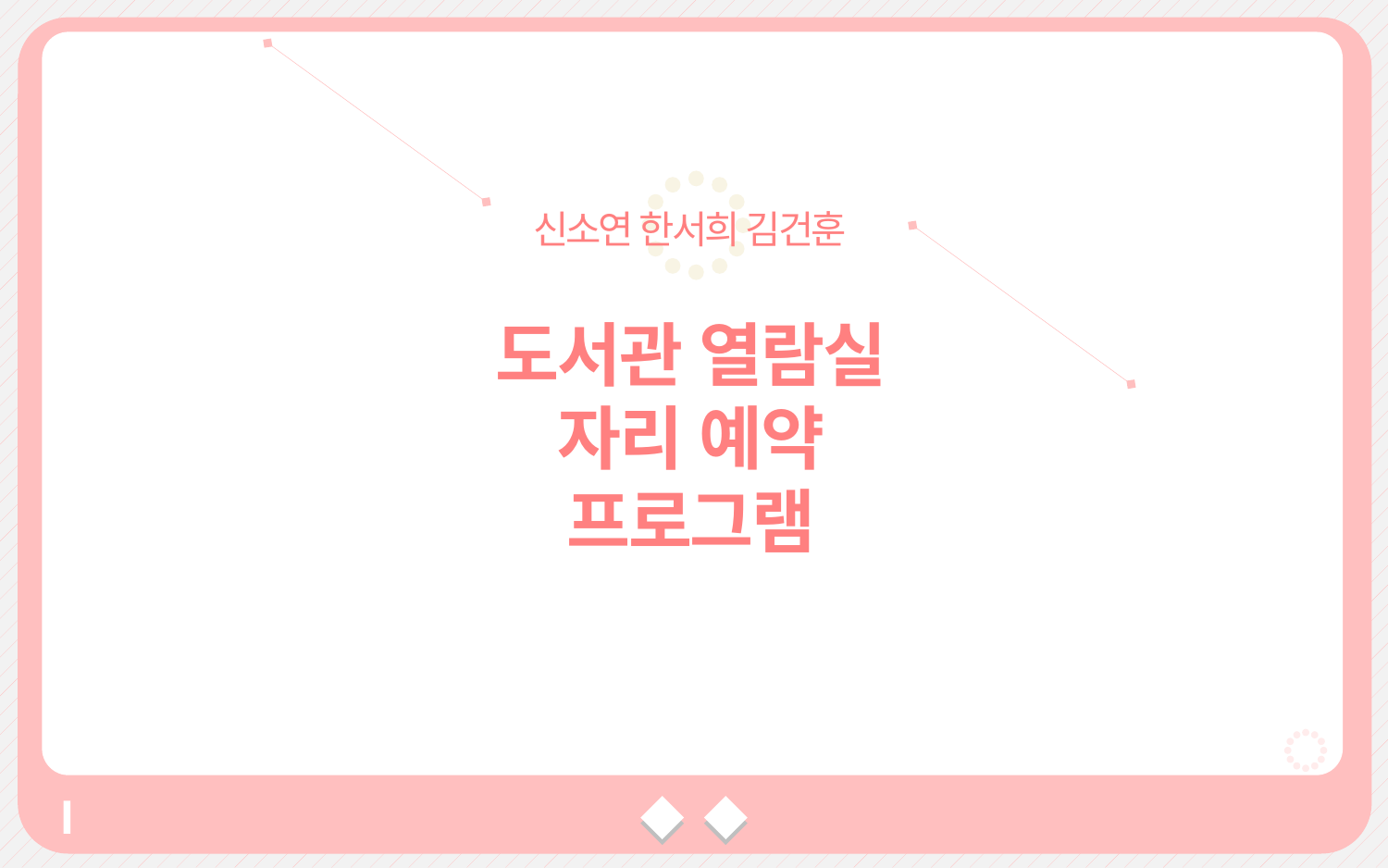

신소연 한서희 김건훈
도서관 열람실
자리 예약
프로그램